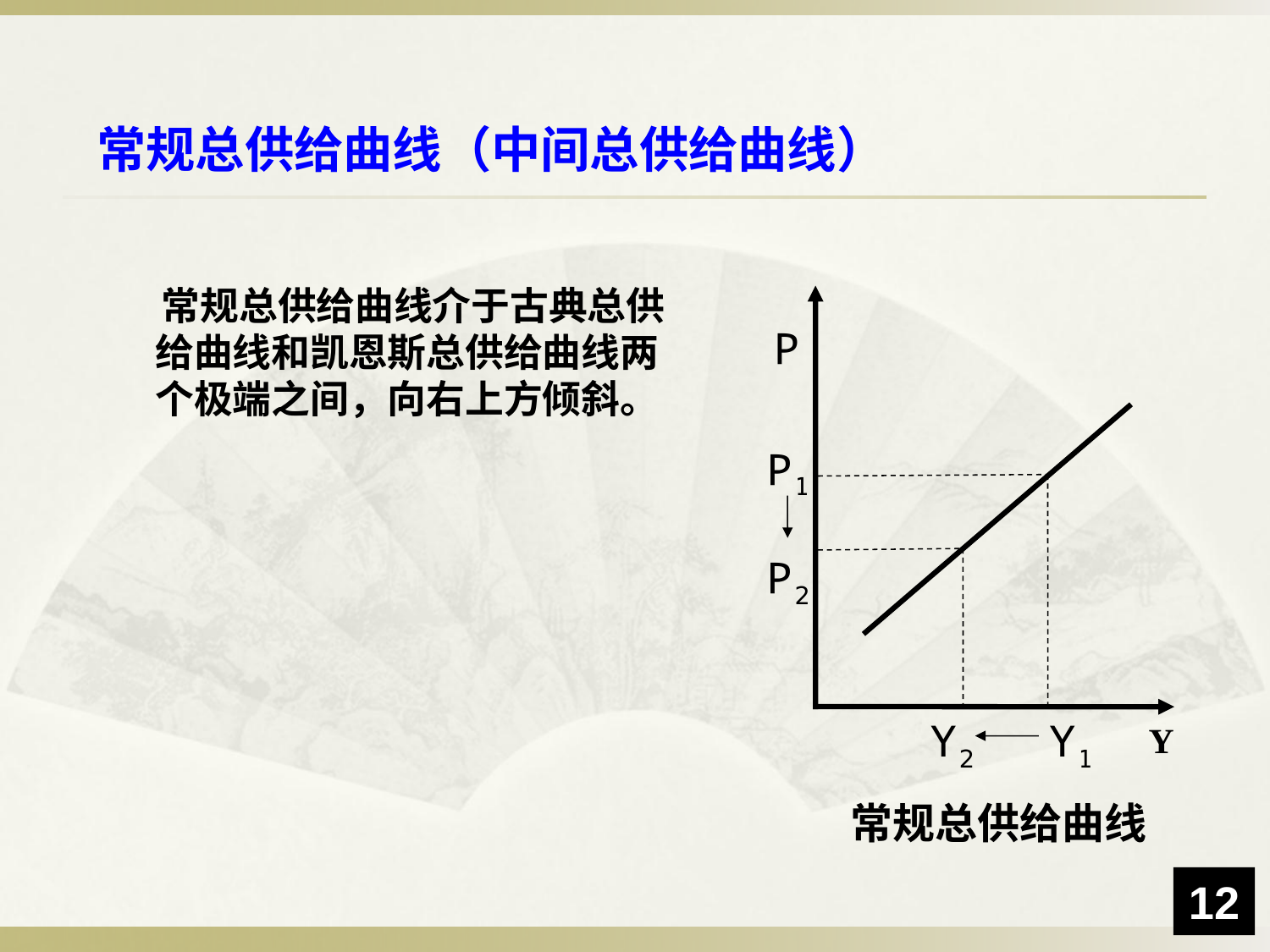

# 常规总供给曲线（中间总供给曲线）
     常规总供给曲线介于古典总供给曲线和凯恩斯总供给曲线两个极端之间，向右上方倾斜。

P

P1

P2

Y2      Y1
Y

常规总供给曲线
12